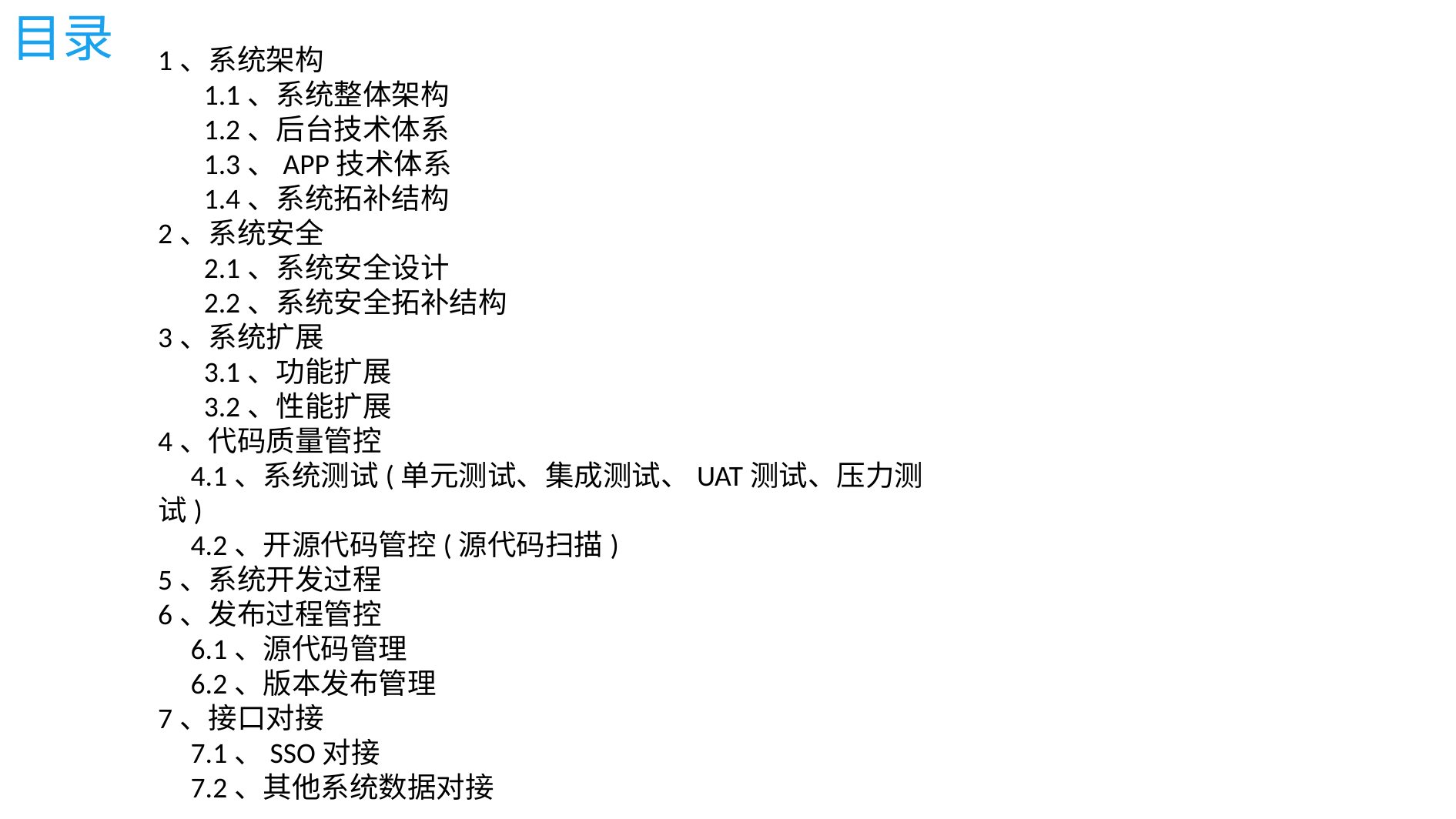

# 目录
1、系统架构
       1.1、系统整体架构
       1.2、后台技术体系
       1.3、APP技术体系
       1.4、系统拓补结构
2、系统安全
       2.1、系统安全设计
       2.2、系统安全拓补结构
3、系统扩展
       3.1、功能扩展
       3.2、性能扩展
4、代码质量管控
     4.1、系统测试(单元测试、集成测试、UAT测试、压力测试)
     4.2、开源代码管控(源代码扫描)
5、系统开发过程
6、发布过程管控
     6.1、源代码管理
     6.2、版本发布管理
7、接口对接
     7.1、SSO对接
     7.2、其他系统数据对接